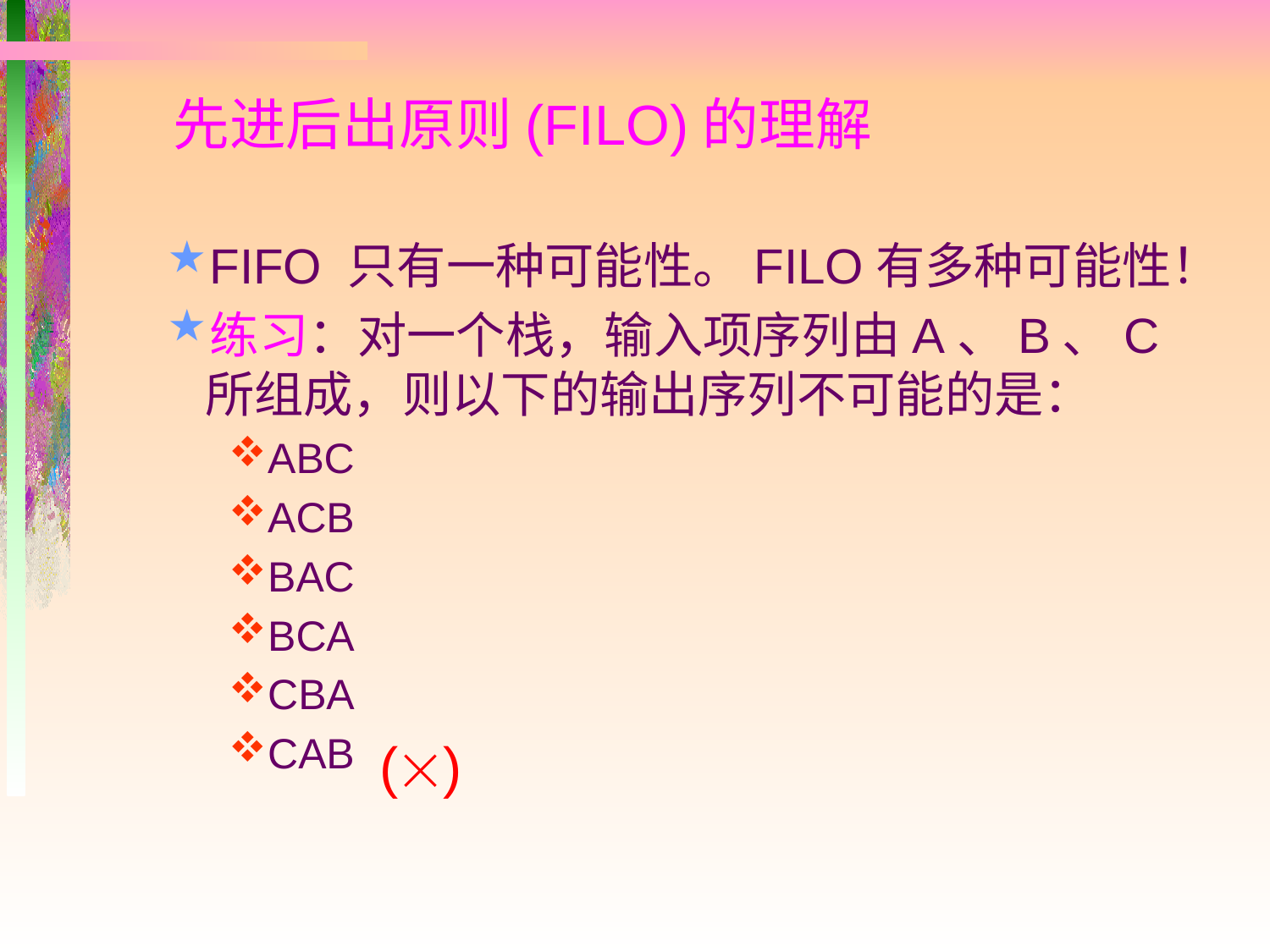

先进后出原则(FILO)的理解
FIFO 只有一种可能性。FILO有多种可能性！
练习：对一个栈，输入项序列由A、B、C所组成，则以下的输出序列不可能的是：
ABC
ACB
BAC
BCA
CBA
CAB
(×)